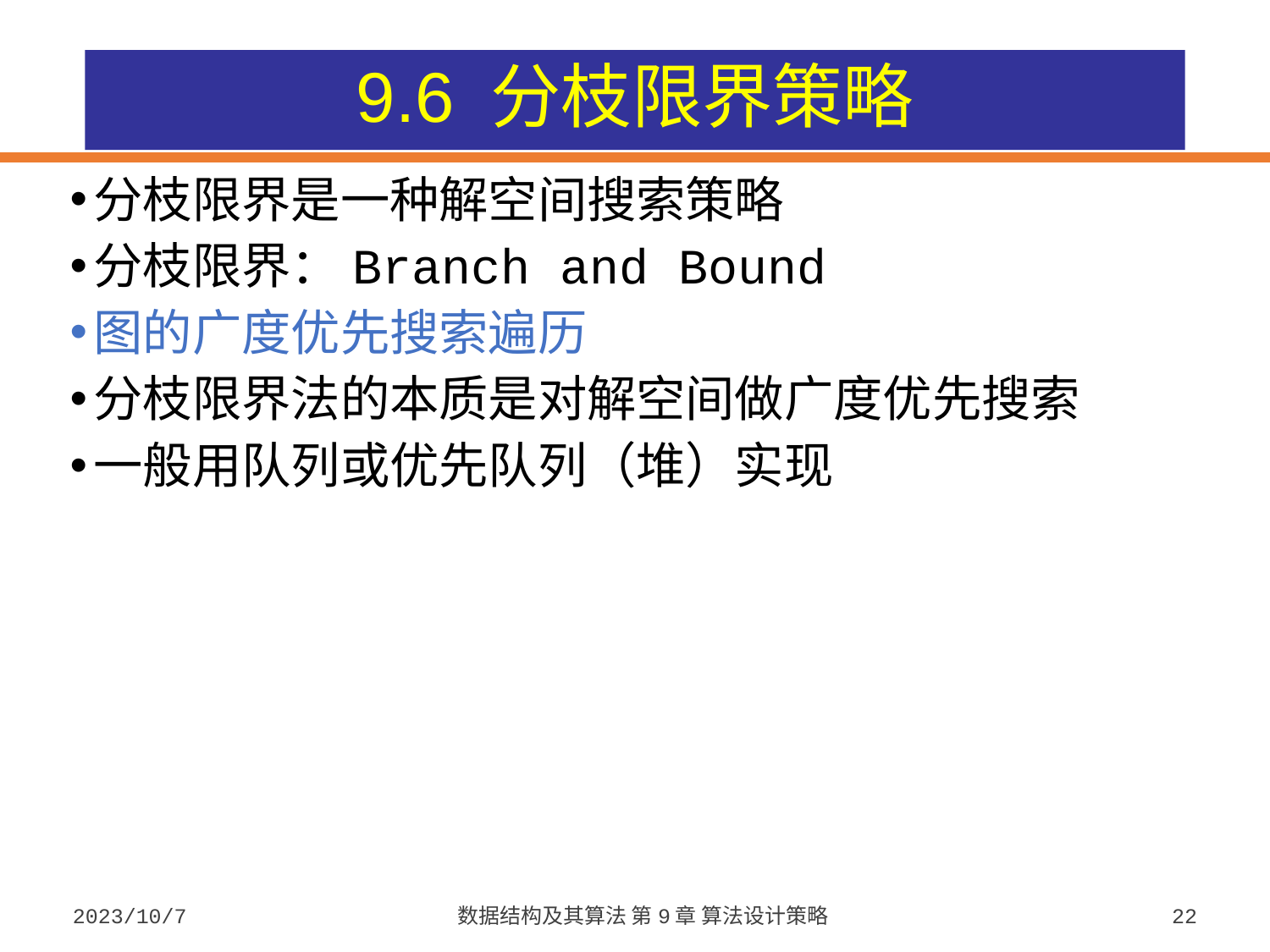

# 9.6 分枝限界策略
分枝限界是一种解空间搜索策略
分枝限界：Branch and Bound
图的广度优先搜索遍历
分枝限界法的本质是对解空间做广度优先搜索
一般用队列或优先队列（堆）实现
2023/10/7
数据结构及其算法 第9章 算法设计策略
22